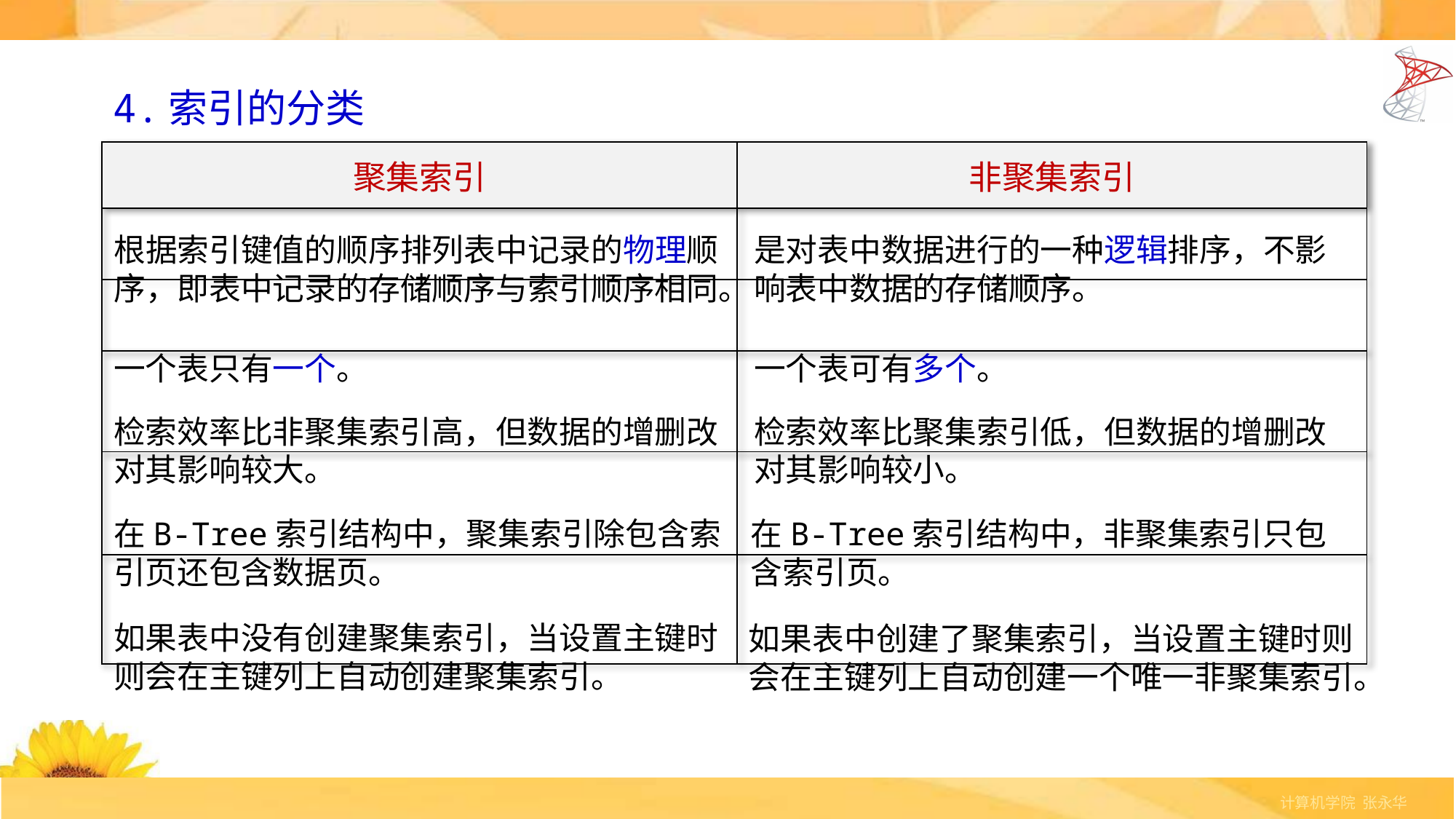

4.索引的分类
| 聚集索引 | 非聚集索引 |
| --- | --- |
|  |  |
|  |  |
|  |  |
|  |  |
|  |  |
根据索引键值的顺序排列表中记录的物理顺序，即表中记录的存储顺序与索引顺序相同。
是对表中数据进行的一种逻辑排序，不影响表中数据的存储顺序。
一个表只有一个。
一个表可有多个。
检索效率比非聚集索引高，但数据的增删改对其影响较大。

检索效率比聚集索引低，但数据的增删改对其影响较小。
在B-Tree索引结构中，聚集索引除包含索引页还包含数据页。
在B-Tree索引结构中，非聚集索引只包含索引页。
如果表中没有创建聚集索引，当设置主键时则会在主键列上自动创建聚集索引。
如果表中创建了聚集索引，当设置主键时则会在主键列上自动创建一个唯一非聚集索引。